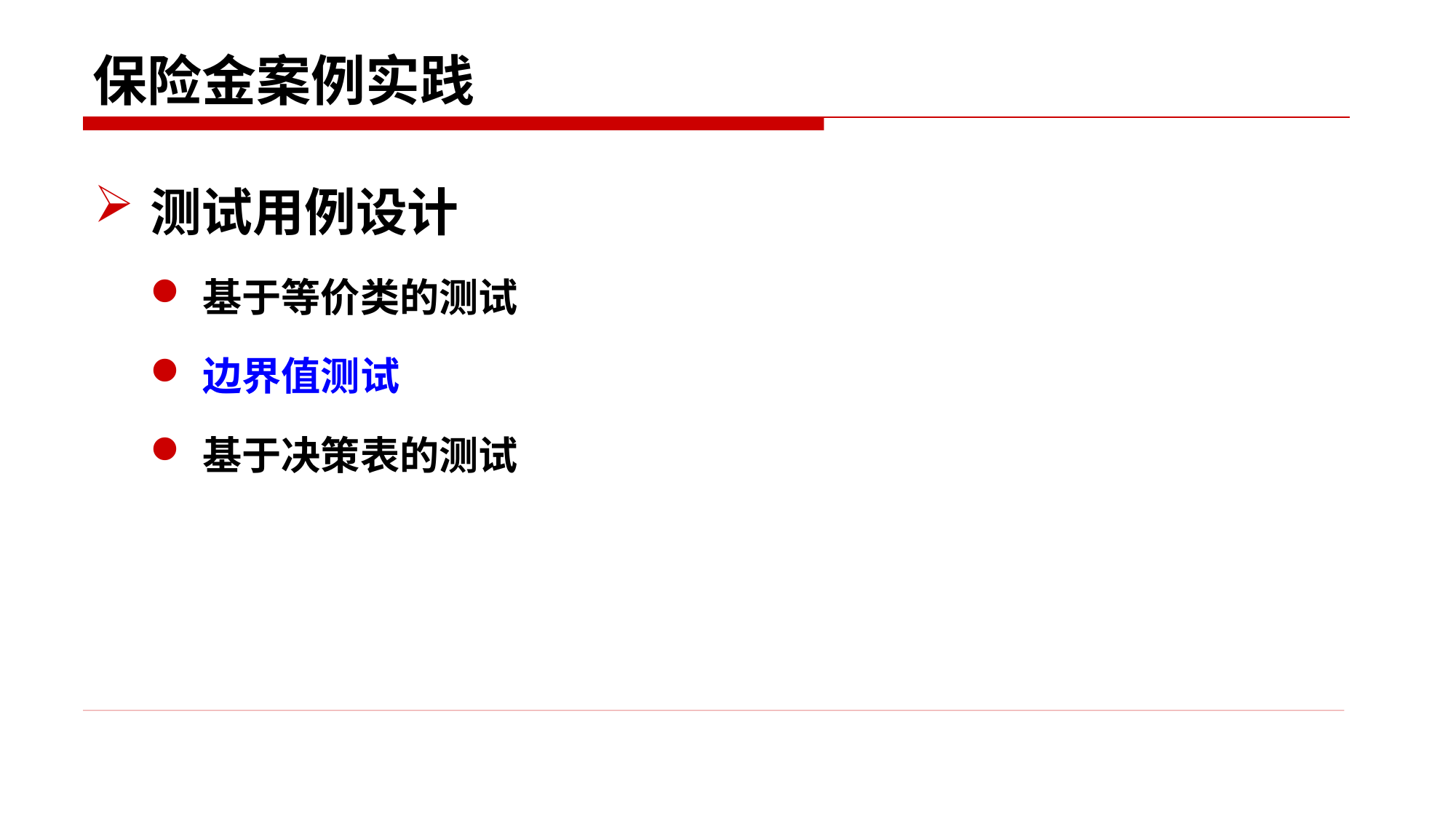

# 保险金案例实践
测试用例设计
基于等价类的测试
边界值测试
基于决策表的测试